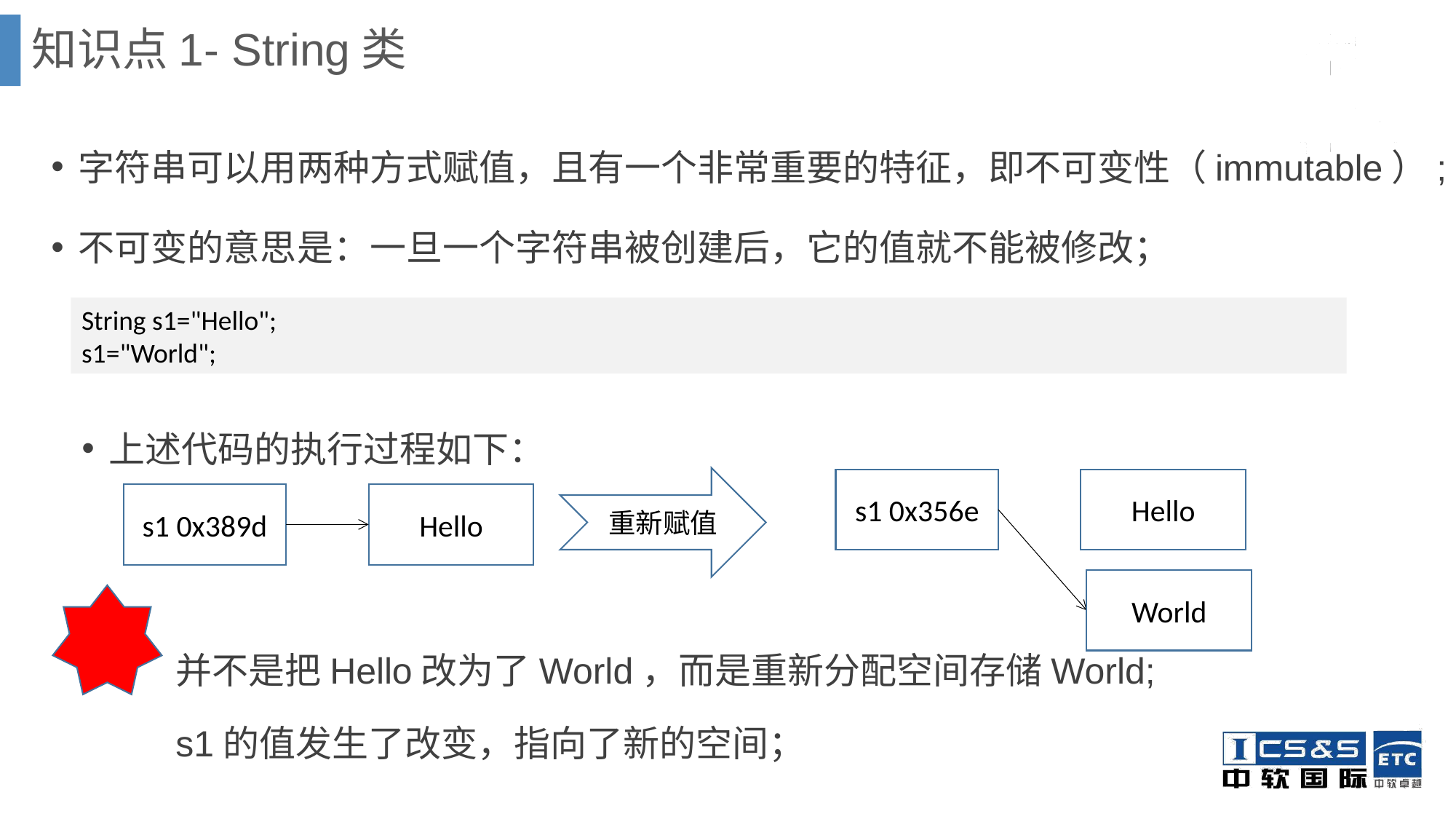

# 知识点1- String类
字符串可以用两种方式赋值，且有一个非常重要的特征，即不可变性（immutable）;
不可变的意思是：一旦一个字符串被创建后，它的值就不能被修改；

String s1="Hello";
s1="World";
上述代码的执行过程如下：

重新赋值
s1 0x356e
Hello
s1 0x389d
Hello
World

并不是把Hello改为了World，而是重新分配空间存储World;
s1的值发生了改变，指向了新的空间；